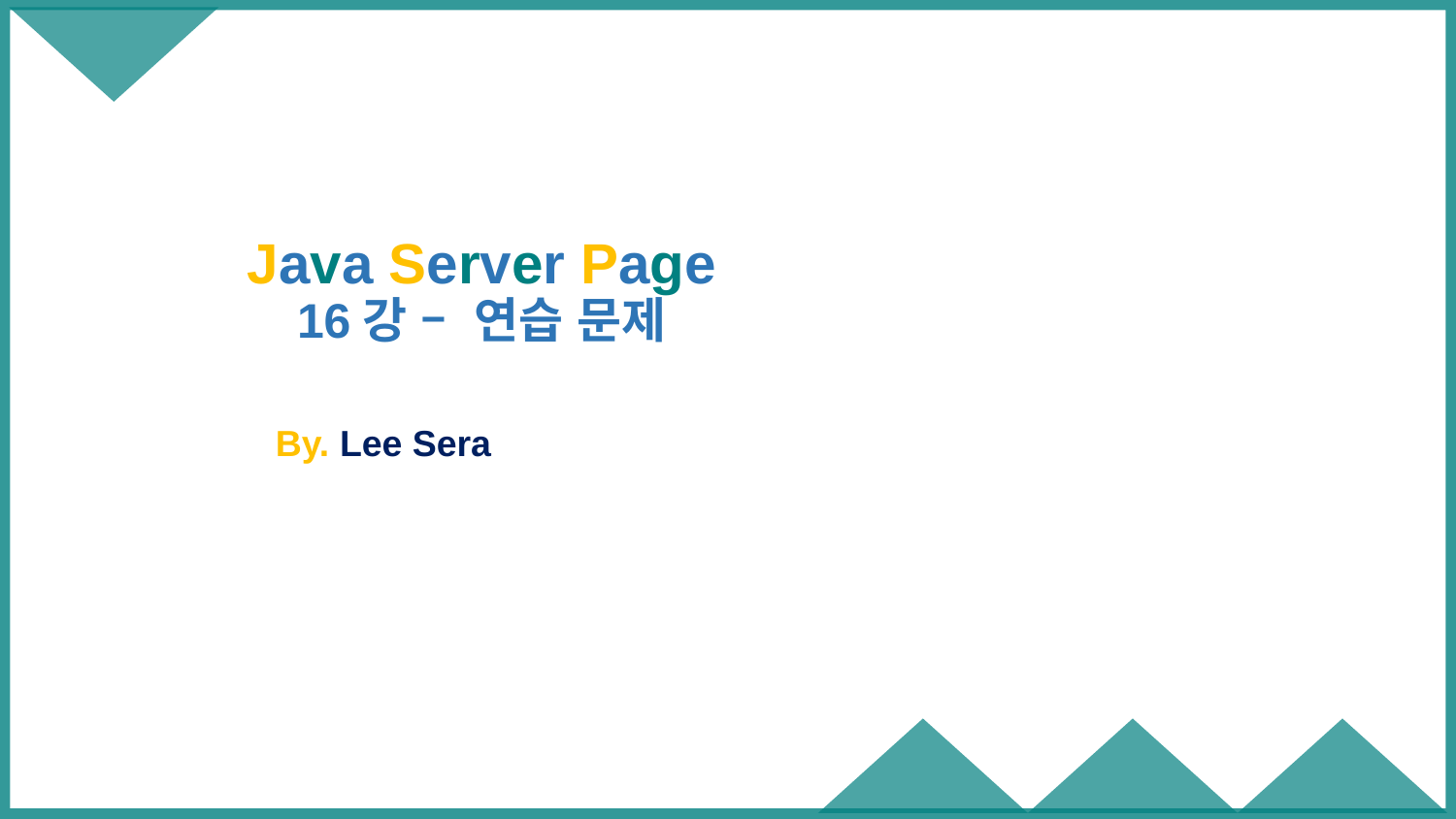

# Java Server Page 16강 –  연습 문제
By. Lee Sera